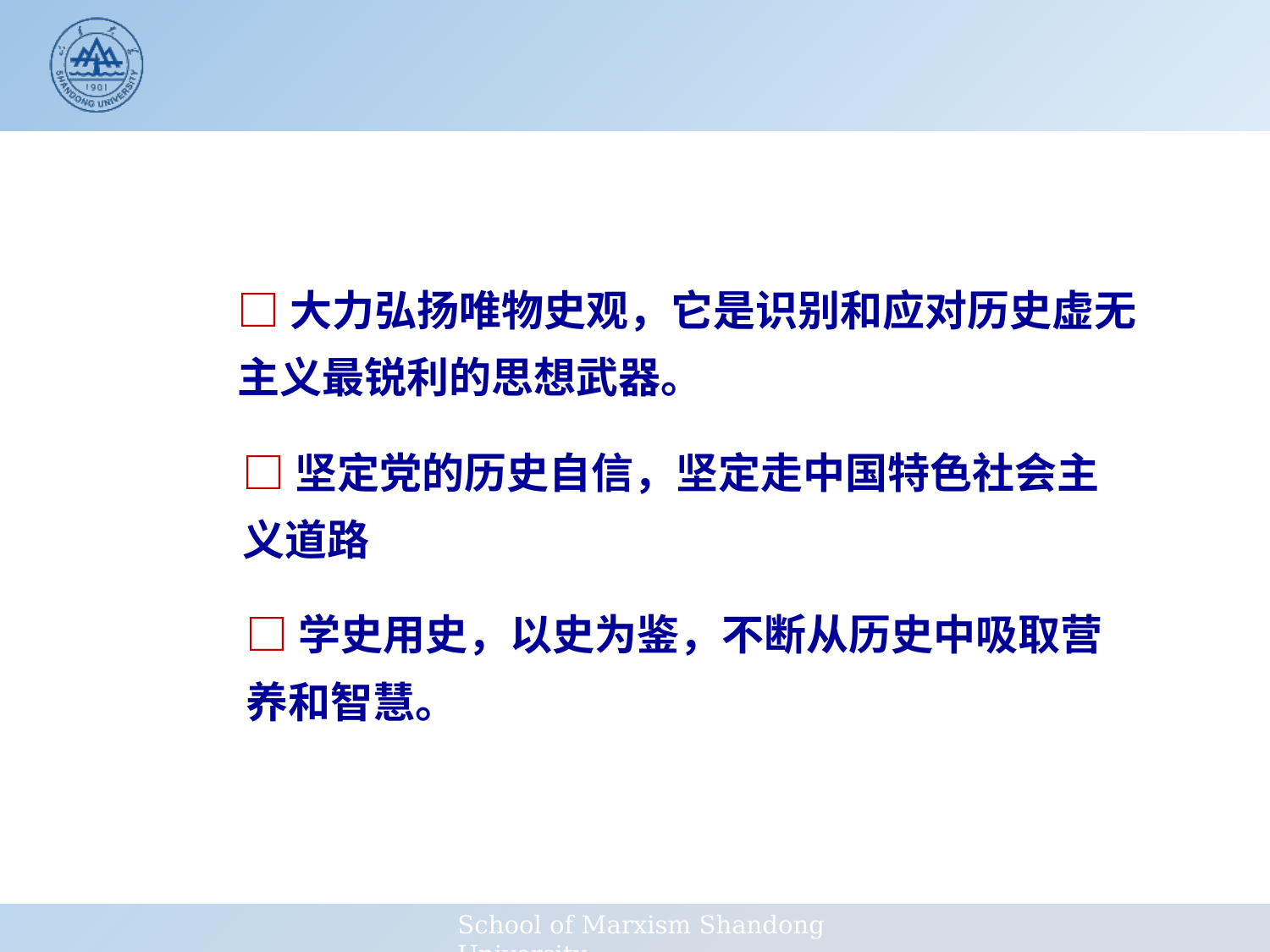

□大力弘扬唯物史观，它是识别和应对历史虚无主义最锐利的思想武器。
□坚定党的历史自信，坚定走中国特色社会主义道路
□学史用史，以史为鉴，不断从历史中吸取营养和智慧。